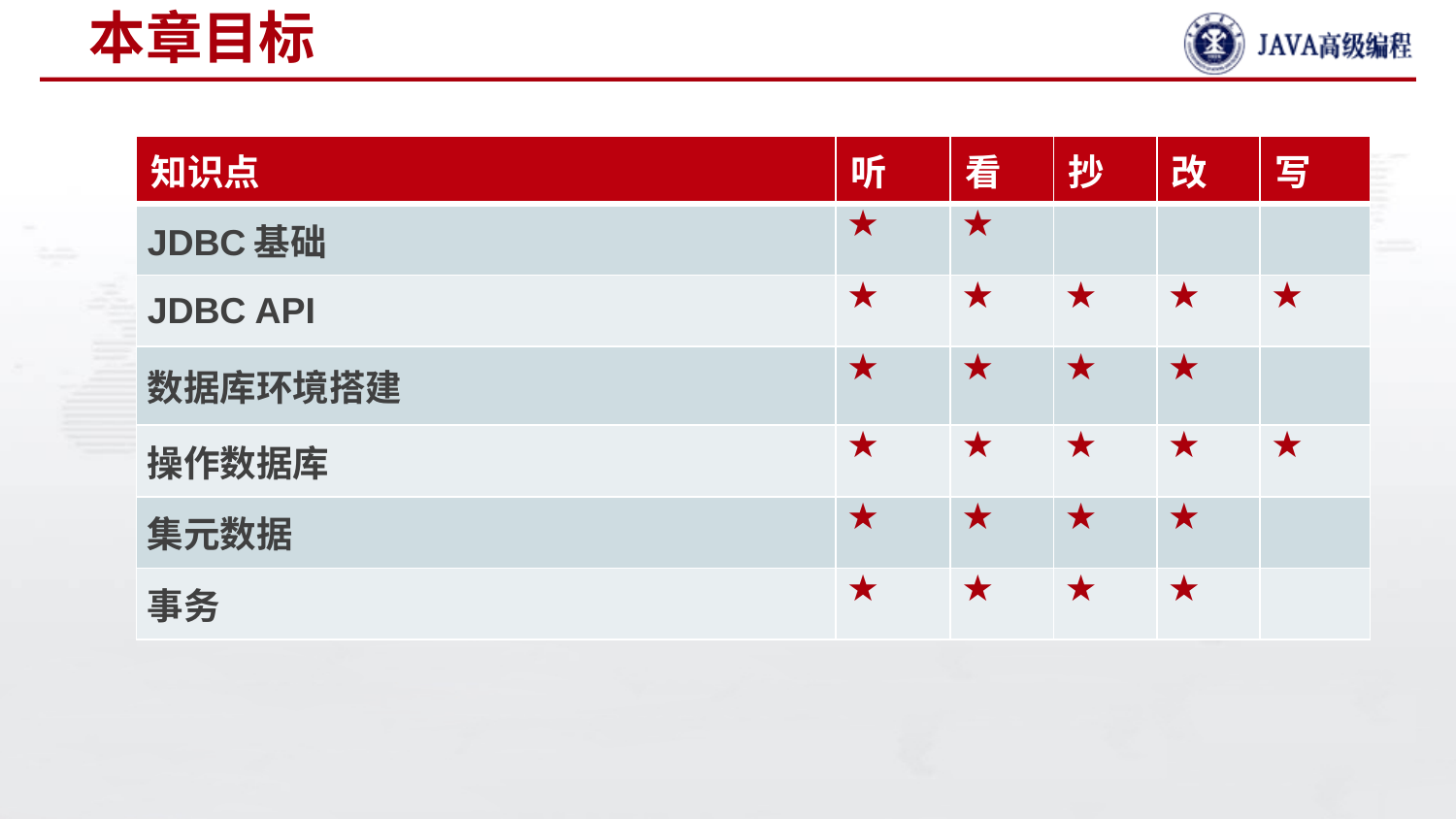

# 本章目标
| 知识点 | 听 | 看 | 抄 | 改 | 写 |
| --- | --- | --- | --- | --- | --- |
| JDBC基础 | ★ | ★ |  |  |  |
| JDBC API | ★ | ★ | ★ | ★ | ★ |
| 数据库环境搭建 | ★ | ★ | ★ | ★ |  |
| 操作数据库 | ★ | ★ | ★ | ★ | ★ |
| 集元数据 | ★ | ★ | ★ | ★ |  |
| 事务 | ★ | ★ | ★ | ★ |  |